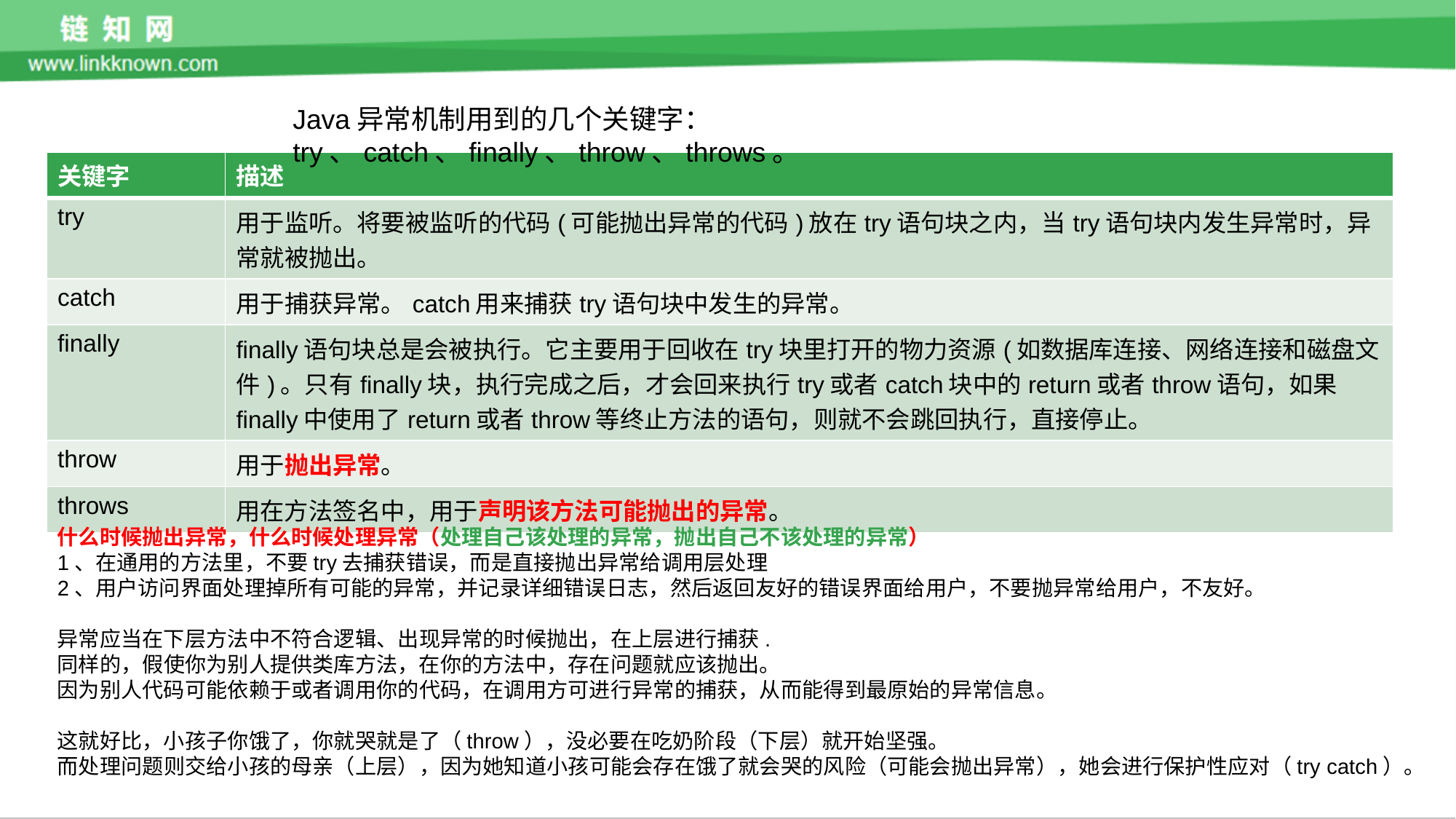

Java异常机制用到的几个关键字：try、catch、finally、throw、throws。
| 关键字 | 描述 |
| --- | --- |
| try | 用于监听。将要被监听的代码(可能抛出异常的代码)放在try语句块之内，当try语句块内发生异常时，异常就被抛出。 |
| catch | 用于捕获异常。catch用来捕获try语句块中发生的异常。 |
| finally | finally语句块总是会被执行。它主要用于回收在try块里打开的物力资源(如数据库连接、网络连接和磁盘文件)。只有finally块，执行完成之后，才会回来执行try或者catch块中的return或者throw语句，如果finally中使用了return或者throw等终止方法的语句，则就不会跳回执行，直接停止。 |
| throw | 用于抛出异常。 |
| throws | 用在方法签名中，用于声明该方法可能抛出的异常。 |
什么时候抛出异常，什么时候处理异常（处理自己该处理的异常，抛出自己不该处理的异常）
1、在通用的方法里，不要try去捕获错误，而是直接抛出异常给调用层处理
2、用户访问界面处理掉所有可能的异常，并记录详细错误日志，然后返回友好的错误界面给用户，不要抛异常给用户，不友好。

异常应当在下层方法中不符合逻辑、出现异常的时候抛出，在上层进行捕获.
同样的，假使你为别人提供类库方法，在你的方法中，存在问题就应该抛出。
因为别人代码可能依赖于或者调用你的代码，在调用方可进行异常的捕获，从而能得到最原始的异常信息。

这就好比，小孩子你饿了，你就哭就是了（throw），没必要在吃奶阶段（下层）就开始坚强。
而处理问题则交给小孩的母亲（上层），因为她知道小孩可能会存在饿了就会哭的风险（可能会抛出异常），她会进行保护性应对（try catch）。